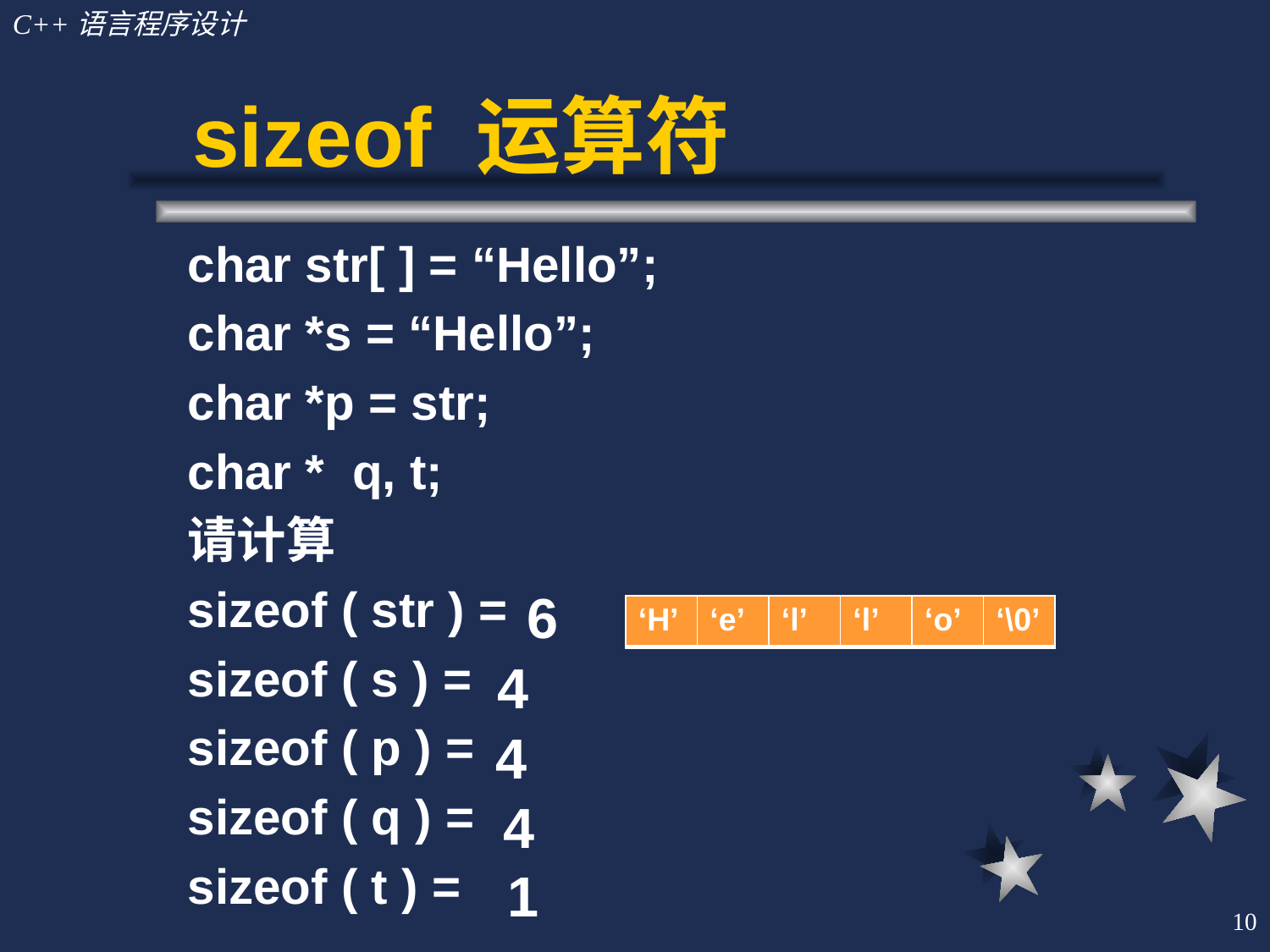

# sizeof 运算符
char str[ ] = “Hello”;
char *s = “Hello”;
char *p = str;
char *  q, t;
请计算
sizeof ( str ) =
sizeof ( s ) =
sizeof ( p ) =
sizeof ( q ) =
sizeof ( t ) =
6
| ‘H’ | ‘e’ | ‘l’ | ‘l’ | ‘o’ | ‘\0’ |
| --- | --- | --- | --- | --- | --- |
4
4
4
1
10